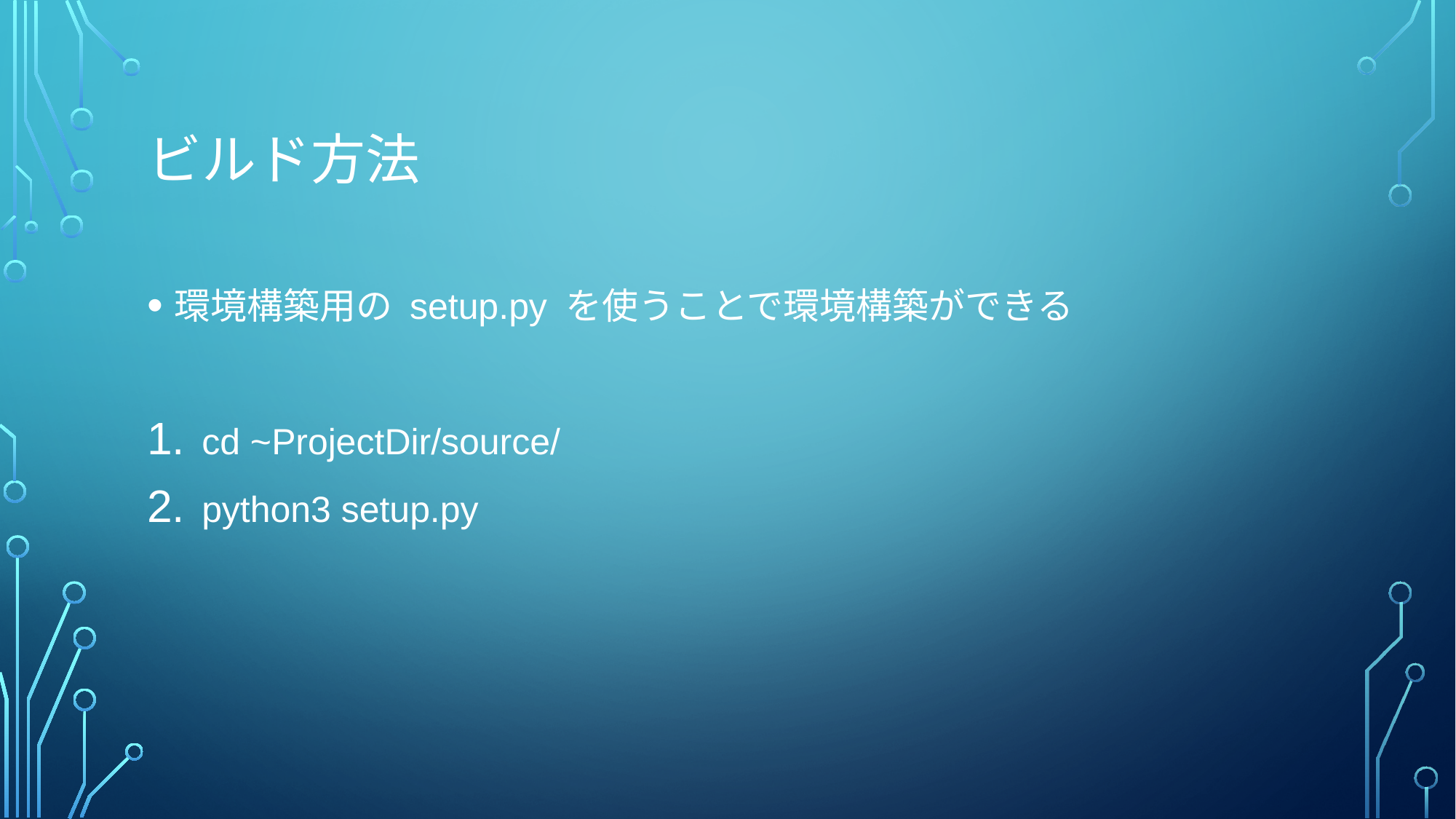

# ビルド方法
環境構築用の setup.py を使うことで環境構築ができる

cd ~ProjectDir/source/
python3 setup.py